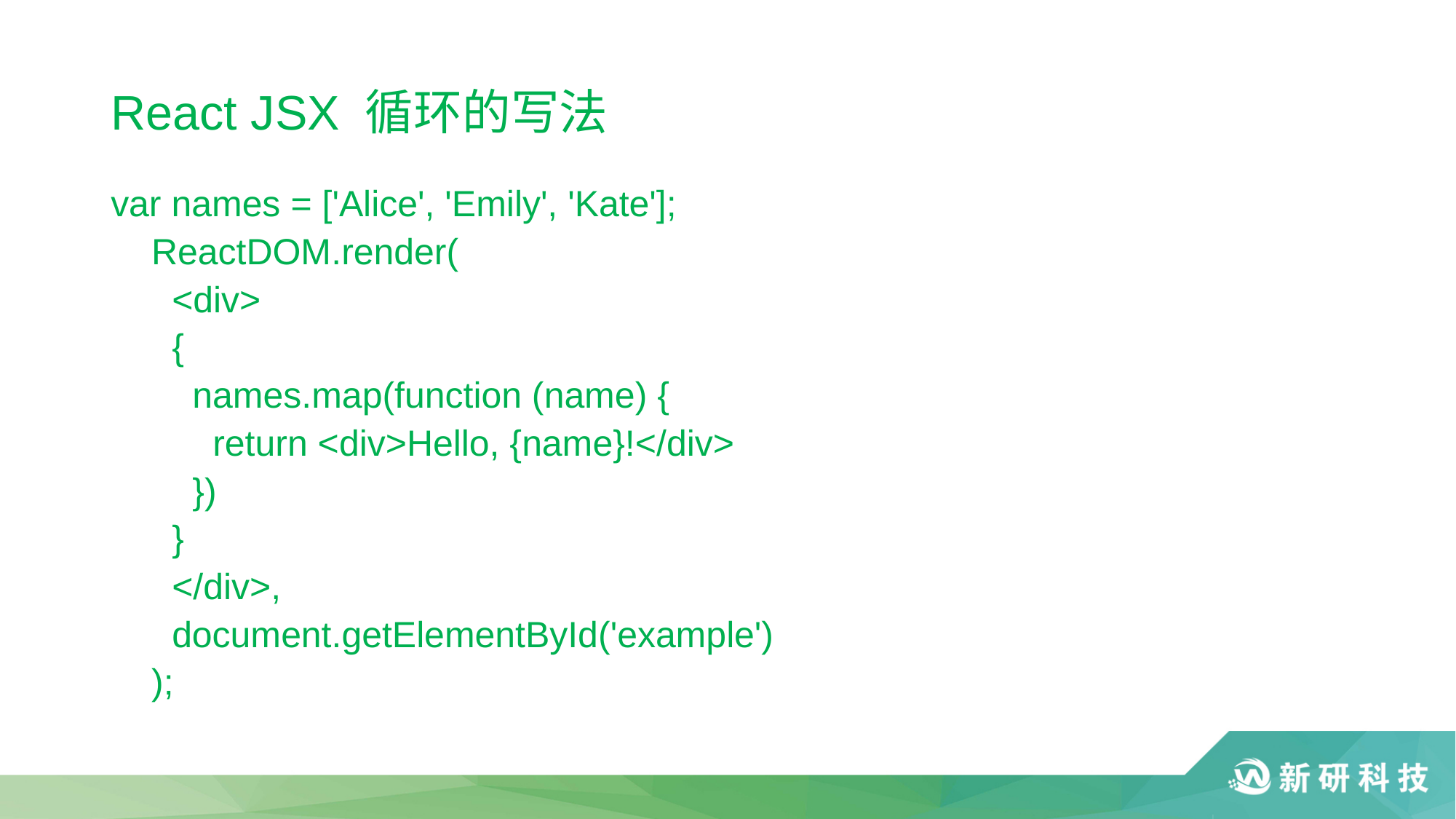

# React JSX 循环的写法
var names = ['Alice', 'Emily', 'Kate'];
    ReactDOM.render(
      <div>
      {
        names.map(function (name) {
          return <div>Hello, {name}!</div>
        })
      }
      </div>,
      document.getElementById('example')
    );